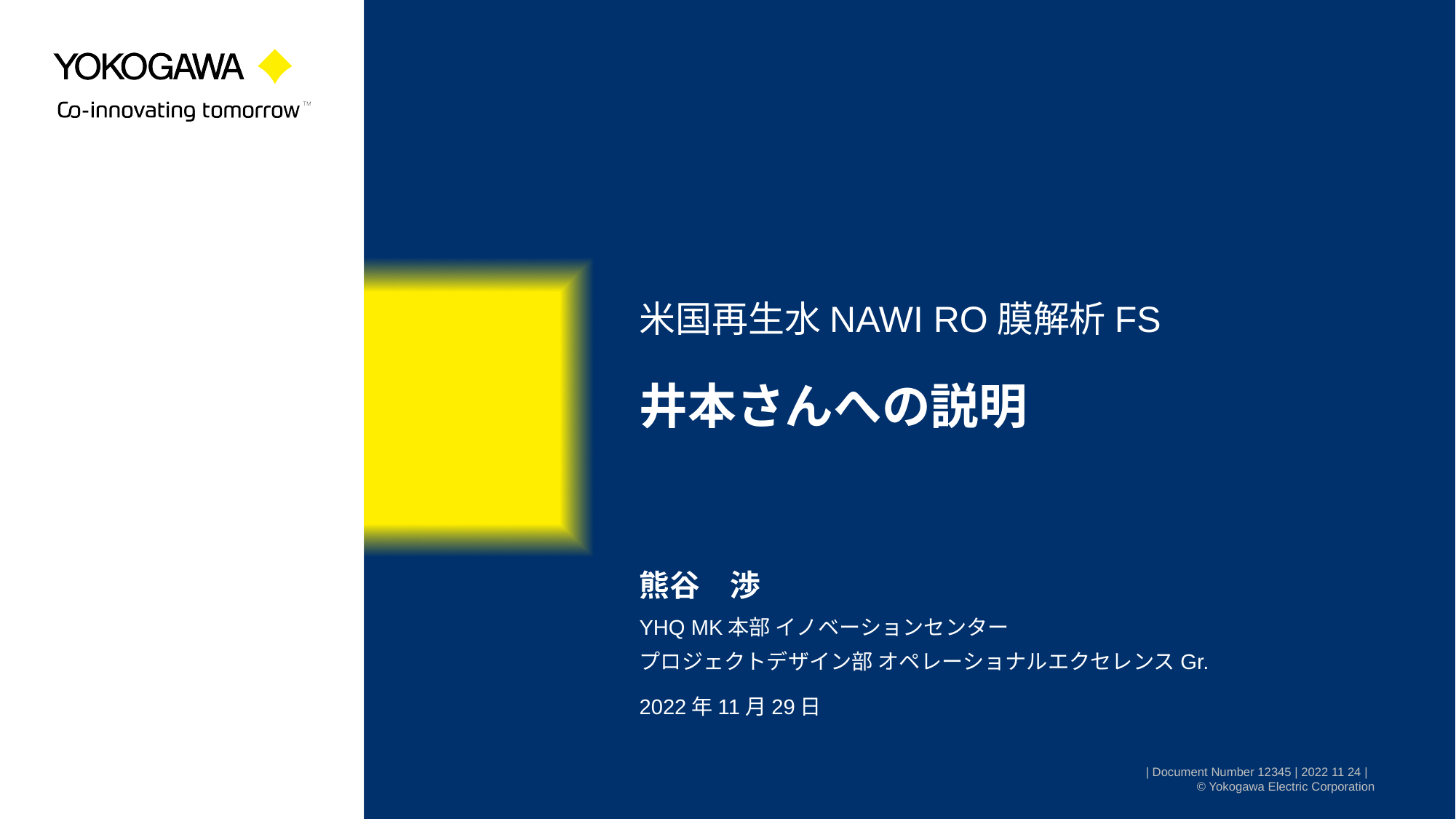

米国再生水NAWI RO膜解析FS
# 井本さんへの説明
熊谷　渉
YHQ MK本部 イノベーションセンター
プロジェクトデザイン部 オペレーショナルエクセレンスGr.
2022年11月29日